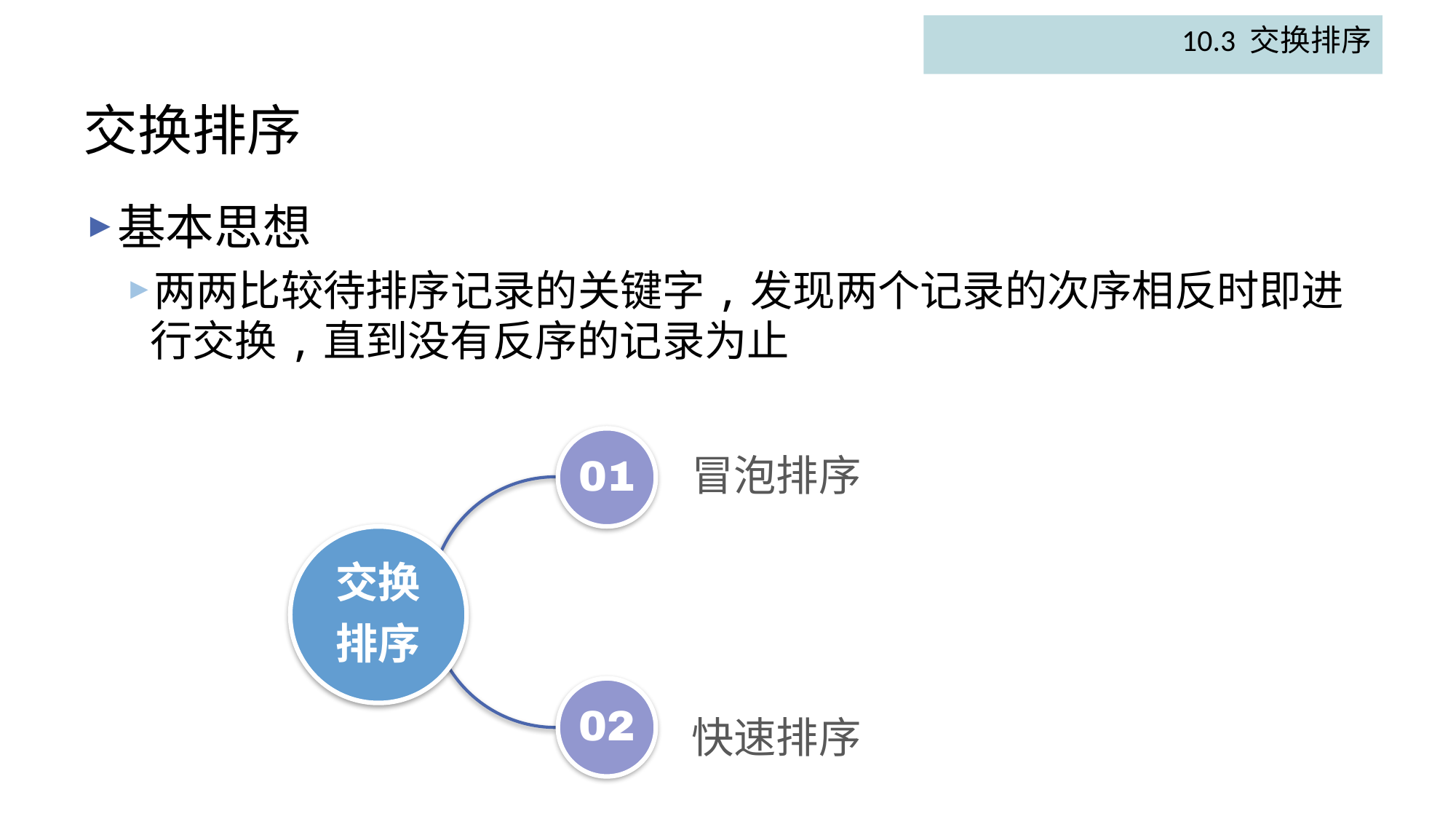

10.3 交换排序
# 交换排序
基本思想
两两比较待排序记录的关键字,发现两个记录的次序相反时即进行交换,直到没有反序的记录为止
01
冒泡排序

交换
排序
02
快速排序